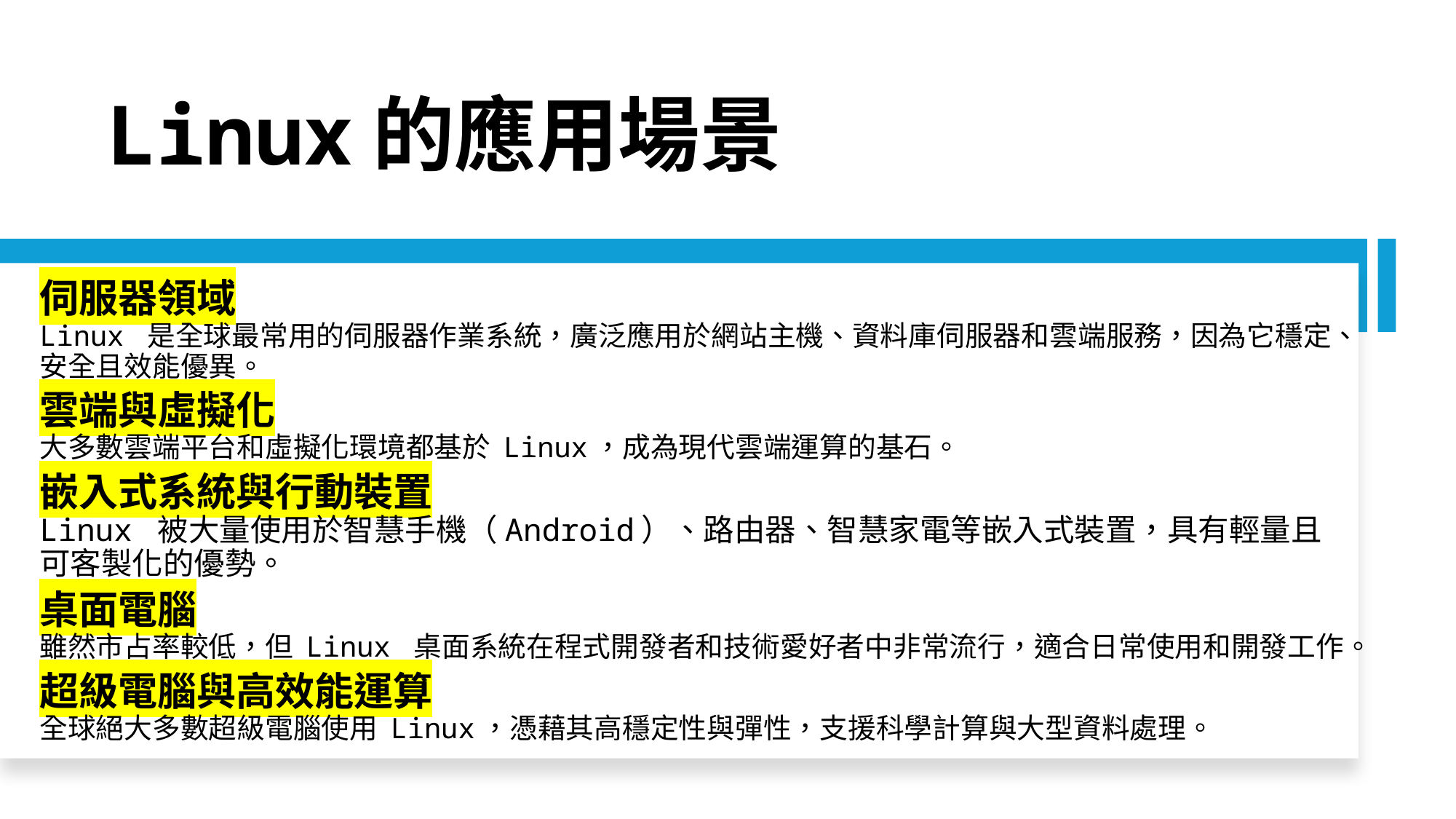

# Linux的應用場景

伺服器領域
Linux 是全球最常用的伺服器作業系統，廣泛應用於網站主機、資料庫伺服器和雲端服務，因為它穩定、安全且效能優異。
雲端與虛擬化
大多數雲端平台和虛擬化環境都基於 Linux，成為現代雲端運算的基石。
嵌入式系統與行動裝置
Linux 被大量使用於智慧手機（Android）、路由器、智慧家電等嵌入式裝置，具有輕量且可客製化的優勢。
桌面電腦
雖然市占率較低，但 Linux 桌面系統在程式開發者和技術愛好者中非常流行，適合日常使用和開發工作。
超級電腦與高效能運算
全球絕大多數超級電腦使用 Linux，憑藉其高穩定性與彈性，支援科學計算與大型資料處理。